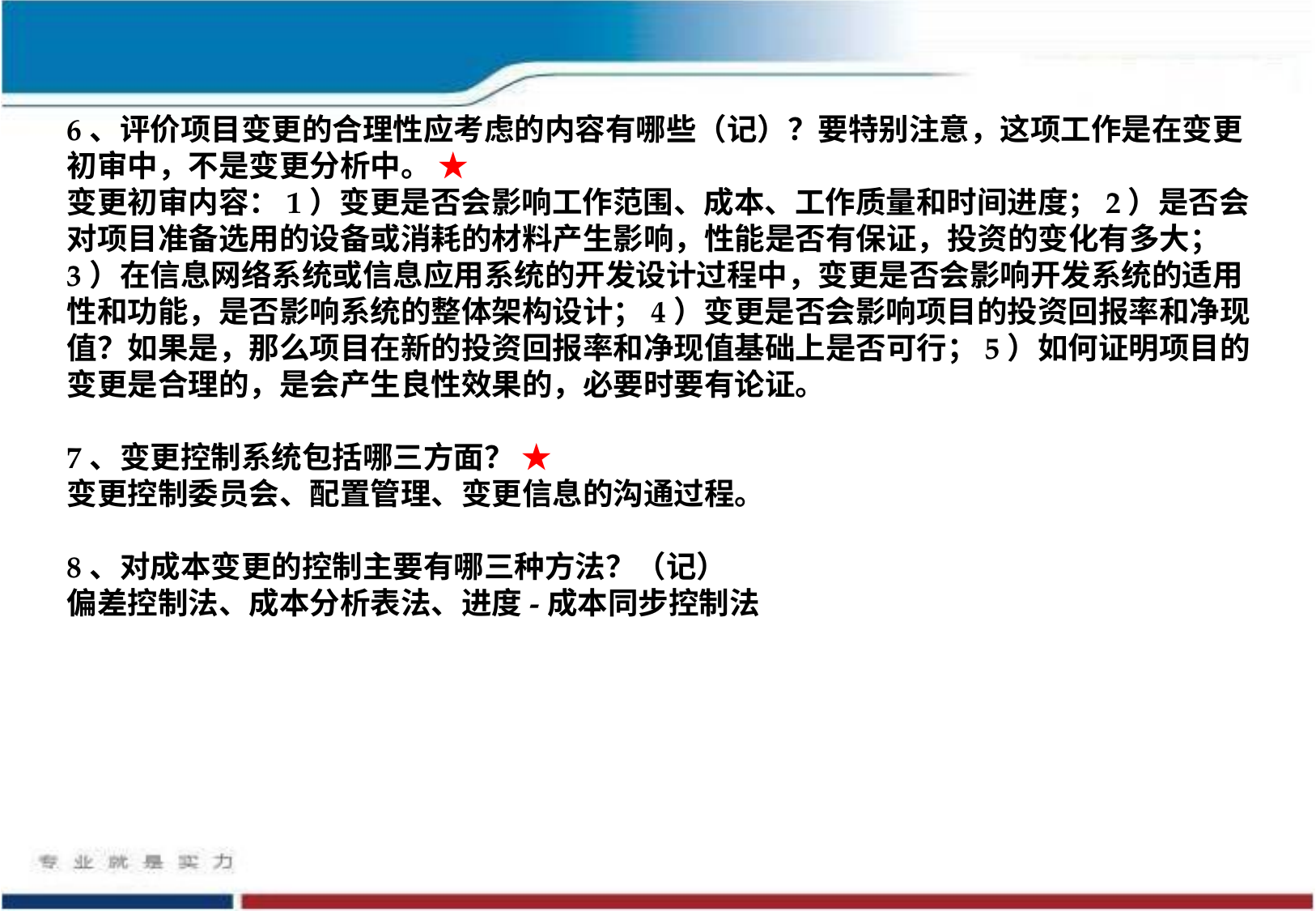

6、评价项目变更的合理性应考虑的内容有哪些（记）？要特别注意，这项工作是在变更初审中，不是变更分析中。 ★
变更初审内容：1）变更是否会影响工作范围、成本、工作质量和时间进度；2）是否会对项目准备选用的设备或消耗的材料产生影响，性能是否有保证，投资的变化有多大；3）在信息网络系统或信息应用系统的开发设计过程中，变更是否会影响开发系统的适用性和功能，是否影响系统的整体架构设计；4）变更是否会影响项目的投资回报率和净现值？如果是，那么项目在新的投资回报率和净现值基础上是否可行；5）如何证明项目的变更是合理的，是会产生良性效果的，必要时要有论证。

7、变更控制系统包括哪三方面？ ★
变更控制委员会、配置管理、变更信息的沟通过程。

8、对成本变更的控制主要有哪三种方法？（记）
偏差控制法、成本分析表法、进度-成本同步控制法